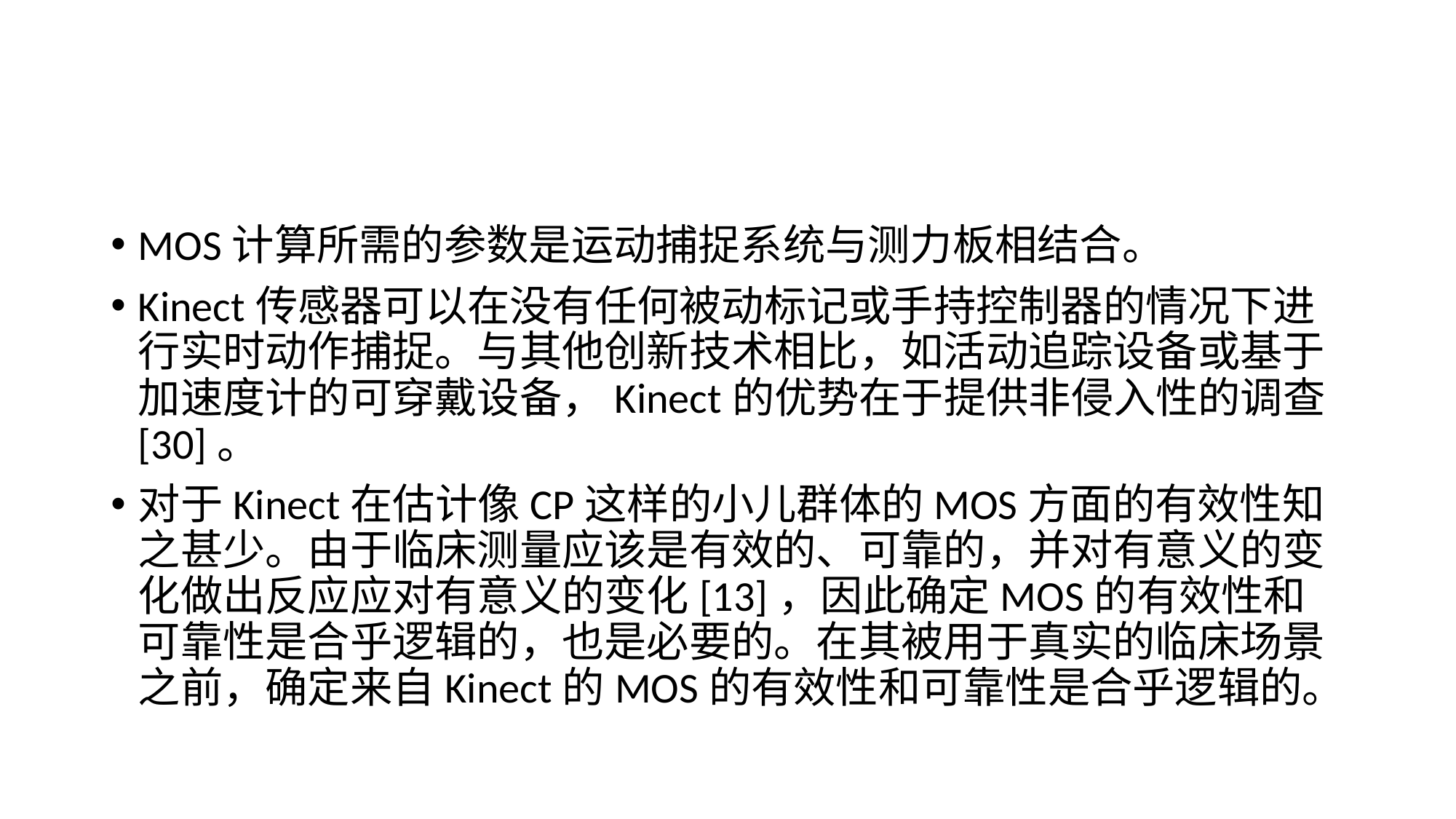

#
MOS计算所需的参数是运动捕捉系统与测力板相结合。
Kinect传感器可以在没有任何被动标记或手持控制器的情况下进行实时动作捕捉。与其他创新技术相比，如活动追踪设备或基于加速度计的可穿戴设备，Kinect的优势在于提供非侵入性的调查[30]。
对于Kinect在估计像CP这样的小儿群体的MOS方面的有效性知之甚少。由于临床测量应该是有效的、可靠的，并对有意义的变化做出反应应对有意义的变化[13]，因此确定MOS的有效性和可靠性是合乎逻辑的，也是必要的。在其被用于真实的临床场景之前，确定来自Kinect的MOS的有效性和可靠性是合乎逻辑的。